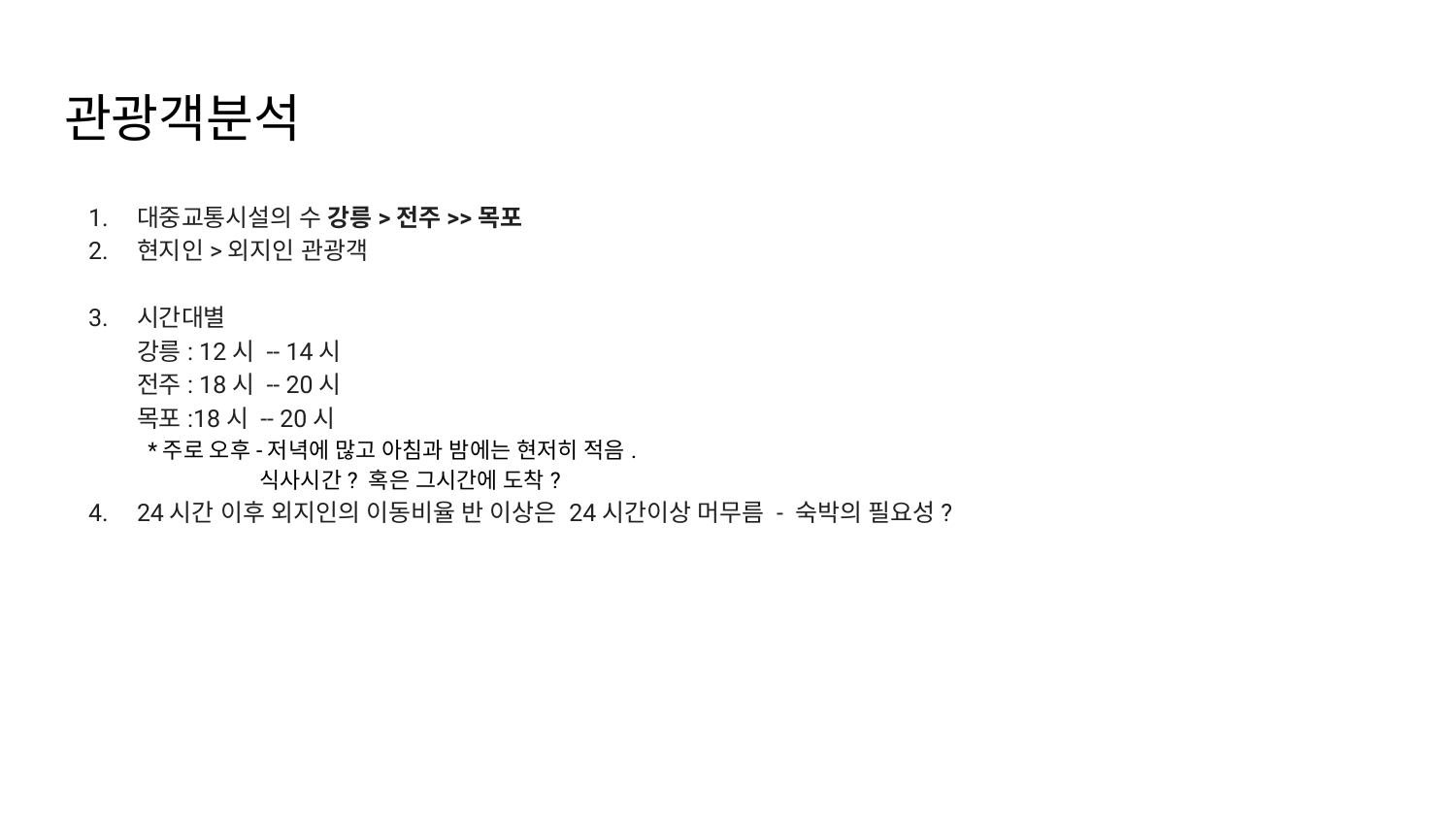

# 관광객분석
대중교통시설의 수 강릉>전주>>목포
현지인>외지인 관광객

시간대별
강릉: 12시 -- 14시
전주: 18시 -- 20시
목포:18시 -- 20시
 *주로 오후-저녁에 많고 아침과 밤에는 현저히 적음.
                     식사시간? 혹은 그시간에 도착?
24시간 이후 외지인의 이동비율 반 이상은 24시간이상 머무름 - 숙박의 필요성?